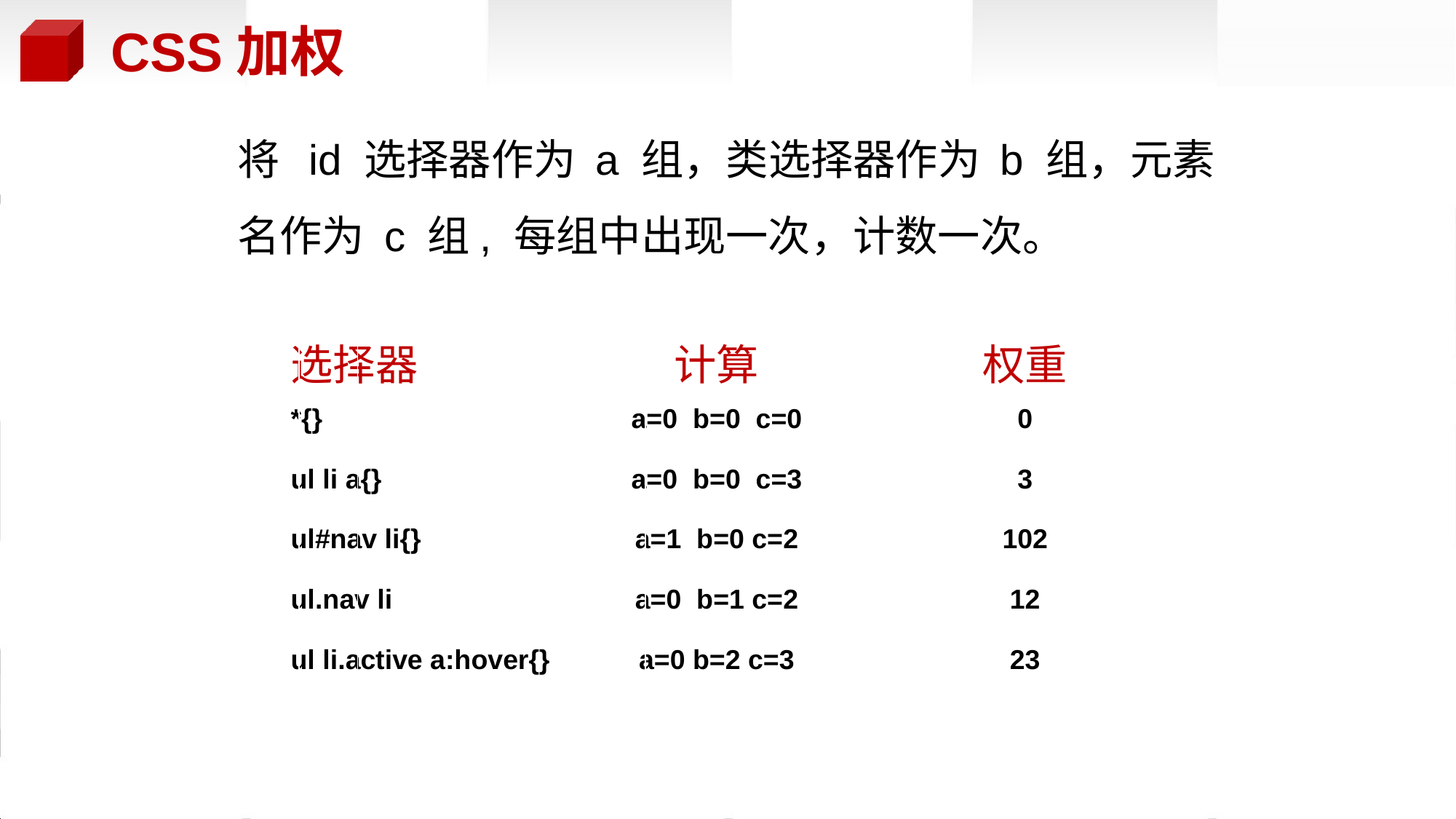

# CSS加权
将  id 选择器作为 a 组，类选择器作为 b 组，元素名作为 c 组, 每组中出现一次，计数一次。

| 选择器 |  |  |
| --- | --- | --- |
| \*{} |  |  |
| ul li a{} |  |  |
| ul#nav li{} |  |  |
| ul.nav li |  |  |
| ul li.active a:hover{} |  |  |
|  | 计算 |  |
| --- | --- | --- |
|  | a=0 b=0 c=0 |  |
|  | a=0 b=0 c=3 |  |
|  | a=1 b=0 c=2 |  |
|  | a=0 b=1 c=2 |  |
|  | a=0 b=2 c=3 |  |
|  |  | 权重 |
| --- | --- | --- |
|  |  | 0 |
|  |  | 3 |
|  |  | 102 |
|  |  | 12 |
|  |  | 23 |